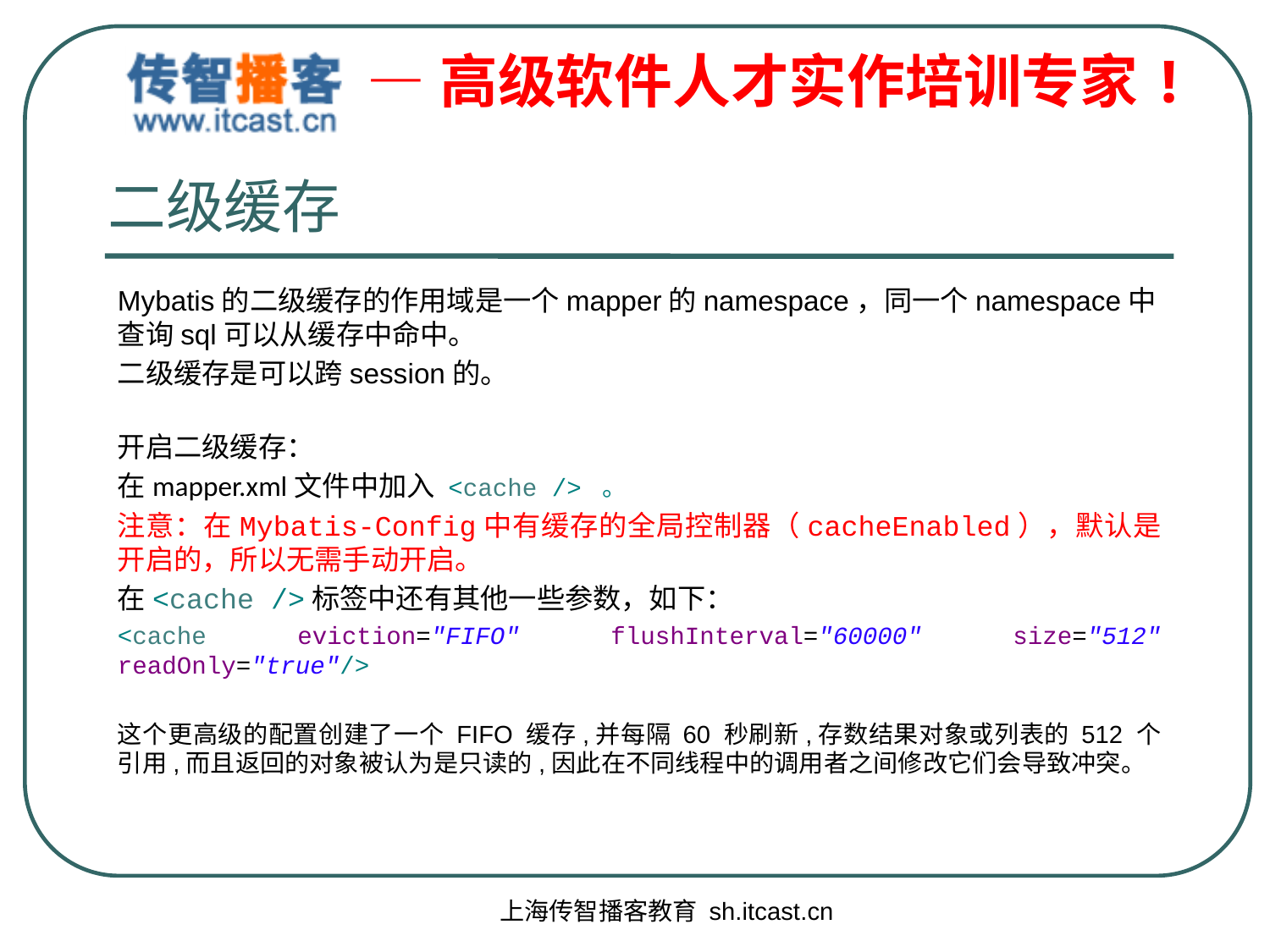

# 二级缓存
Mybatis的二级缓存的作用域是一个mapper的namespace，同一个namespace中查询sql可以从缓存中命中。
二级缓存是可以跨session的。
开启二级缓存：
在mapper.xml文件中加入 <cache /> 。
注意：在Mybatis-Config中有缓存的全局控制器（cacheEnabled），默认是开启的，所以无需手动开启。
在<cache />标签中还有其他一些参数，如下：
<cache eviction="FIFO" flushInterval="60000" size="512" readOnly="true"/>

这个更高级的配置创建了一个 FIFO 缓存,并每隔 60 秒刷新,存数结果对象或列表的 512 个引用,而且返回的对象被认为是只读的,因此在不同线程中的调用者之间修改它们会导致冲突。

上海传智播客教育 sh.itcast.cn